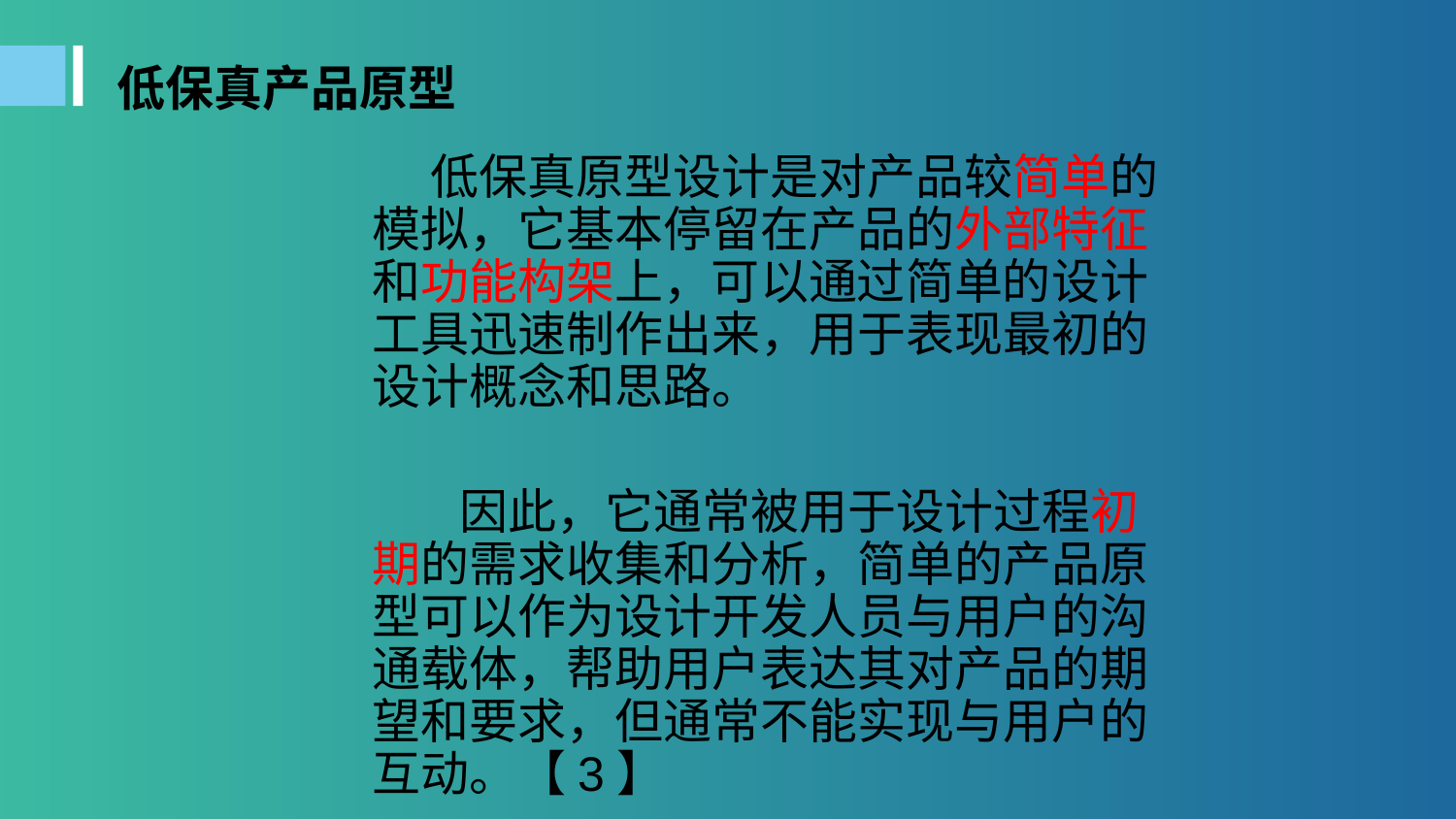

低保真产品原型
       低保真原型设计是对产品较简单的模拟，它基本停留在产品的外部特征和功能构架上，可以通过简单的设计工具迅速制作出来，用于表现最初的设计概念和思路。

       因此，它通常被用于设计过程初期的需求收集和分析，简单的产品原型可以作为设计开发人员与用户的沟通载体，帮助用户表达其对产品的期望和要求，但通常不能实现与用户的互动。【3】